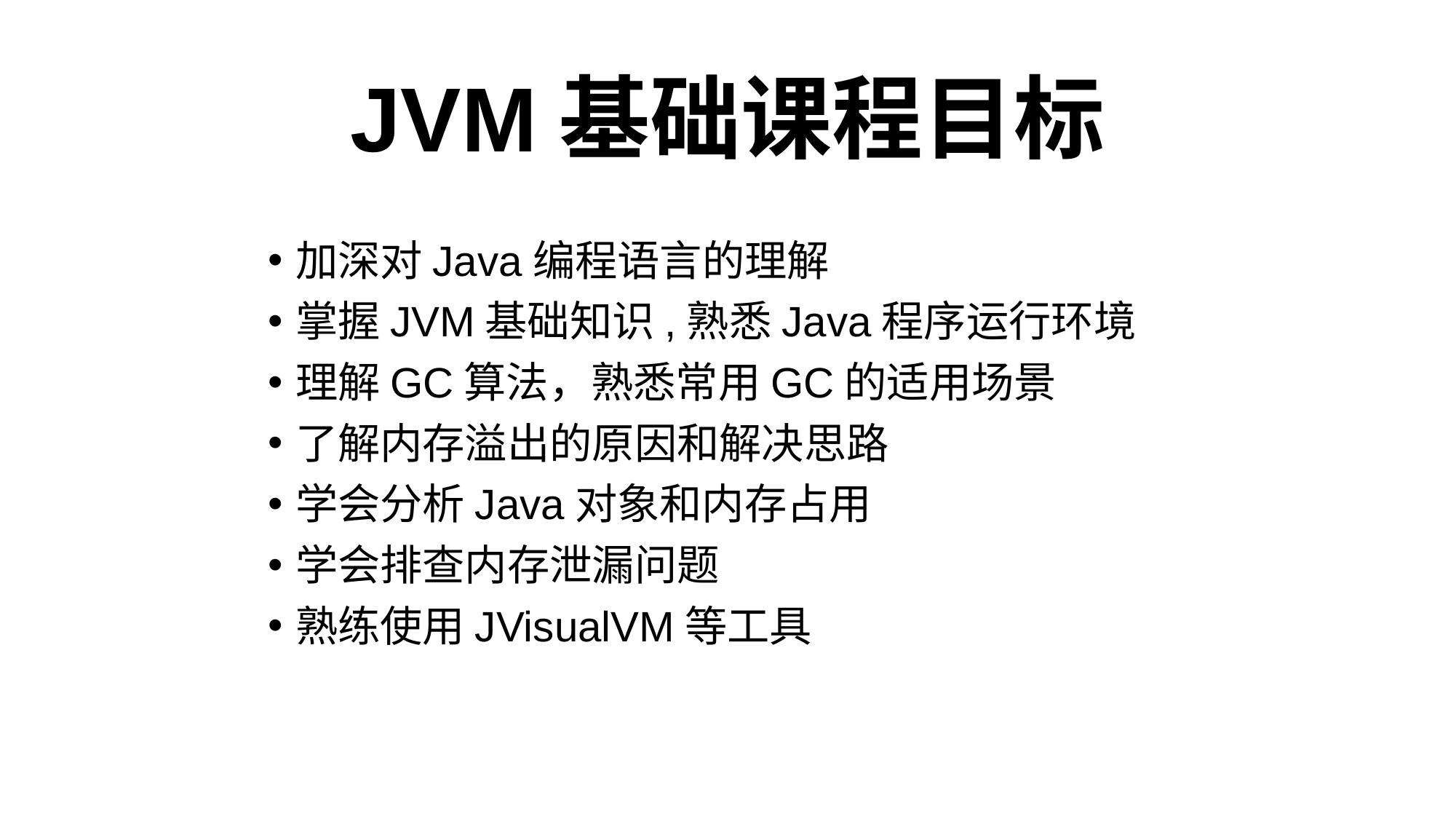

# JVM基础课程目标
加深对Java编程语言的理解
掌握JVM基础知识,熟悉Java程序运行环境
理解GC算法，熟悉常用GC的适用场景
了解内存溢出的原因和解决思路
学会分析Java对象和内存占用
学会排查内存泄漏问题
熟练使用JVisualVM等工具